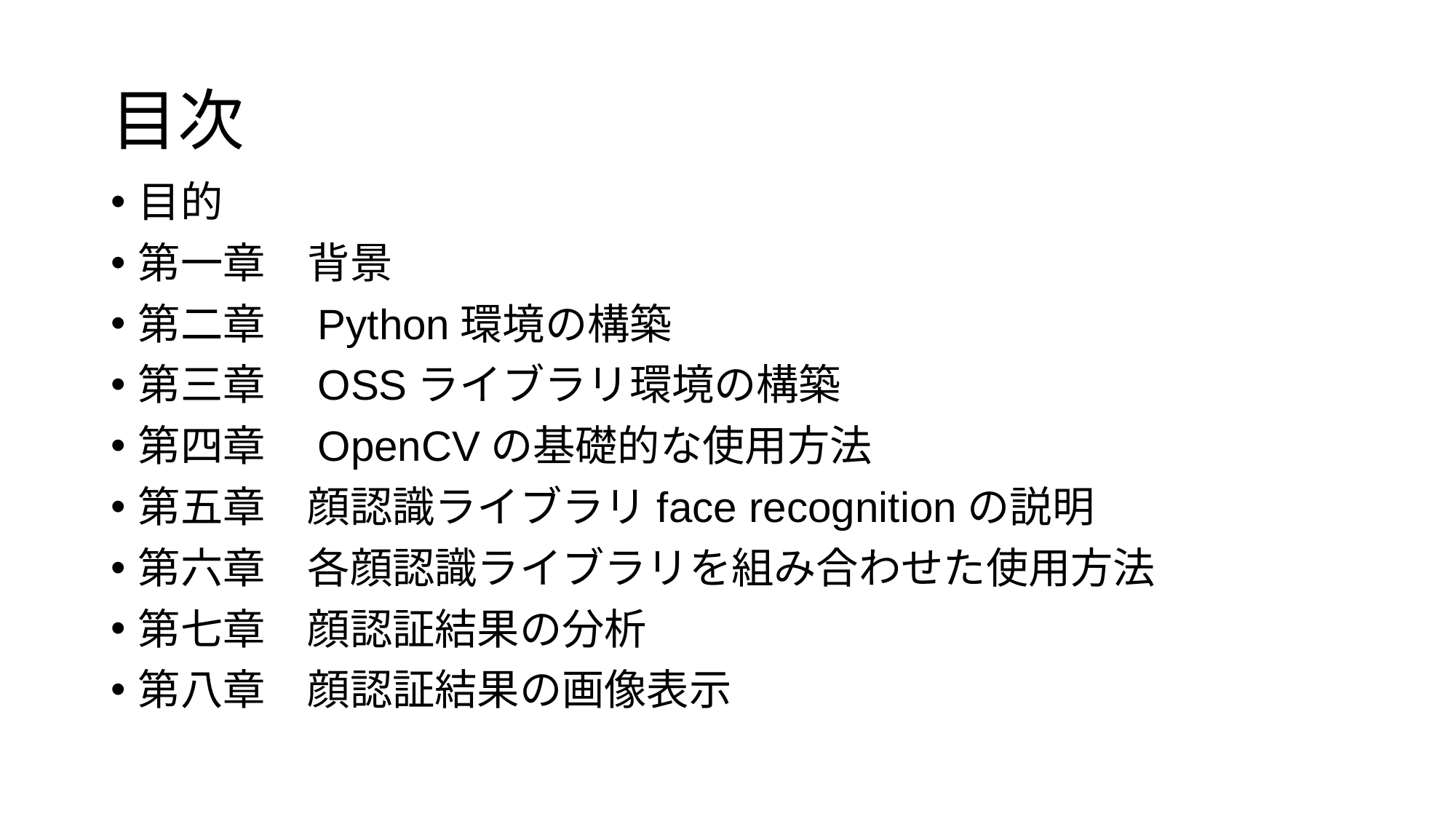

# 目次
目的
第一章　背景
第二章　Python環境の構築
第三章　OSSライブラリ環境の構築
第四章　OpenCVの基礎的な使用方法
第五章　顔認識ライブラリface recognitionの説明
第六章　各顔認識ライブラリを組み合わせた使用方法
第七章　顔認証結果の分析
第八章　顔認証結果の画像表示